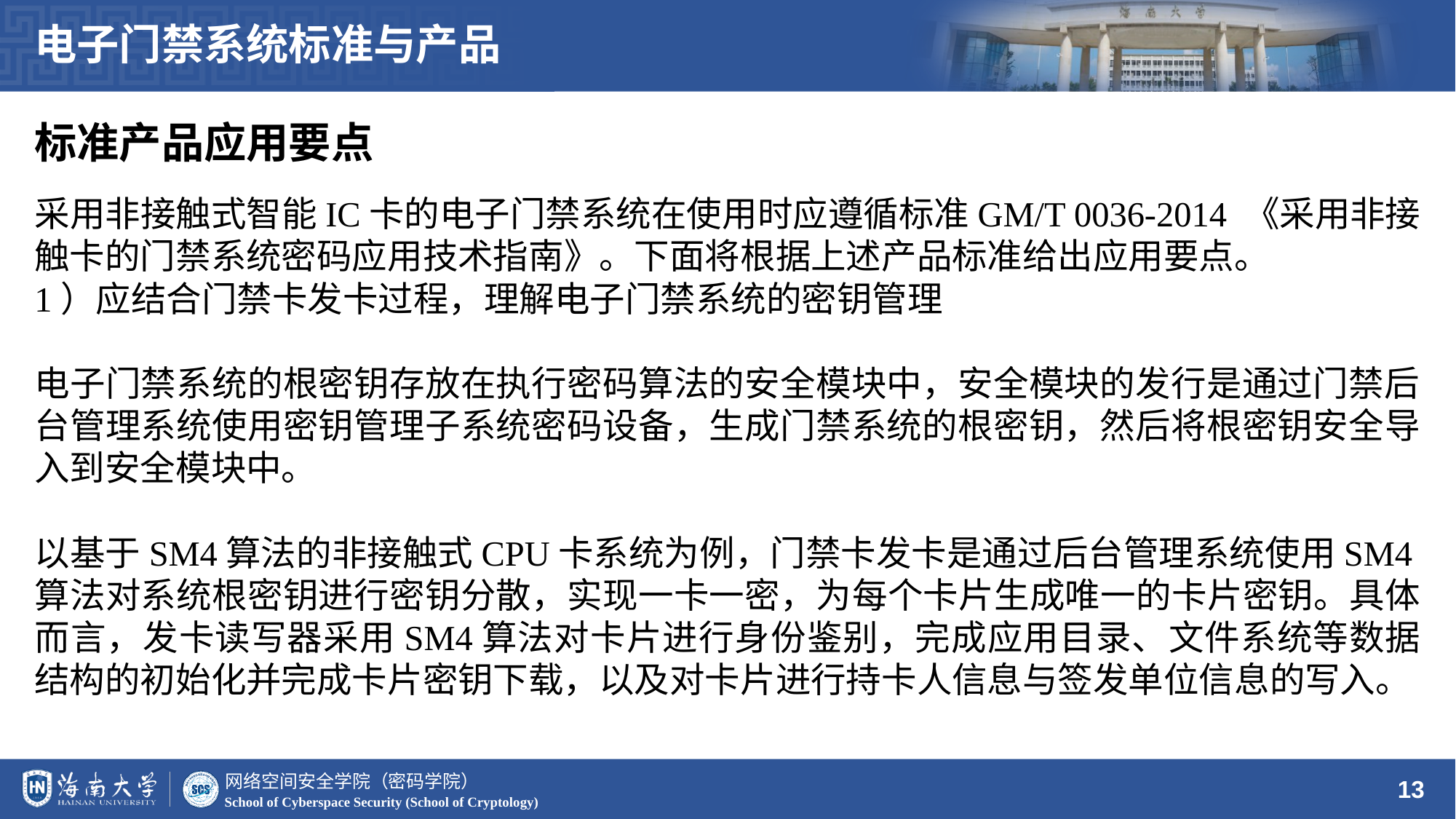

电子门禁系统标准与产品
标准产品应用要点
采用非接触式智能IC卡的电子门禁系统在使用时应遵循标准GM/T 0036-2014 《采用非接触卡的门禁系统密码应用技术指南》。下面将根据上述产品标准给出应用要点。
1）应结合门禁卡发卡过程，理解电子门禁系统的密钥管理

电子门禁系统的根密钥存放在执行密码算法的安全模块中，安全模块的发行是通过门禁后台管理系统使用密钥管理子系统密码设备，生成门禁系统的根密钥，然后将根密钥安全导入到安全模块中。

以基于SM4算法的非接触式CPU卡系统为例，门禁卡发卡是通过后台管理系统使用SM4算法对系统根密钥进行密钥分散，实现一卡一密，为每个卡片生成唯一的卡片密钥。具体而言，发卡读写器采用SM4算法对卡片进行身份鉴别，完成应用目录、文件系统等数据结构的初始化并完成卡片密钥下载，以及对卡片进行持卡人信息与签发单位信息的写入。

13